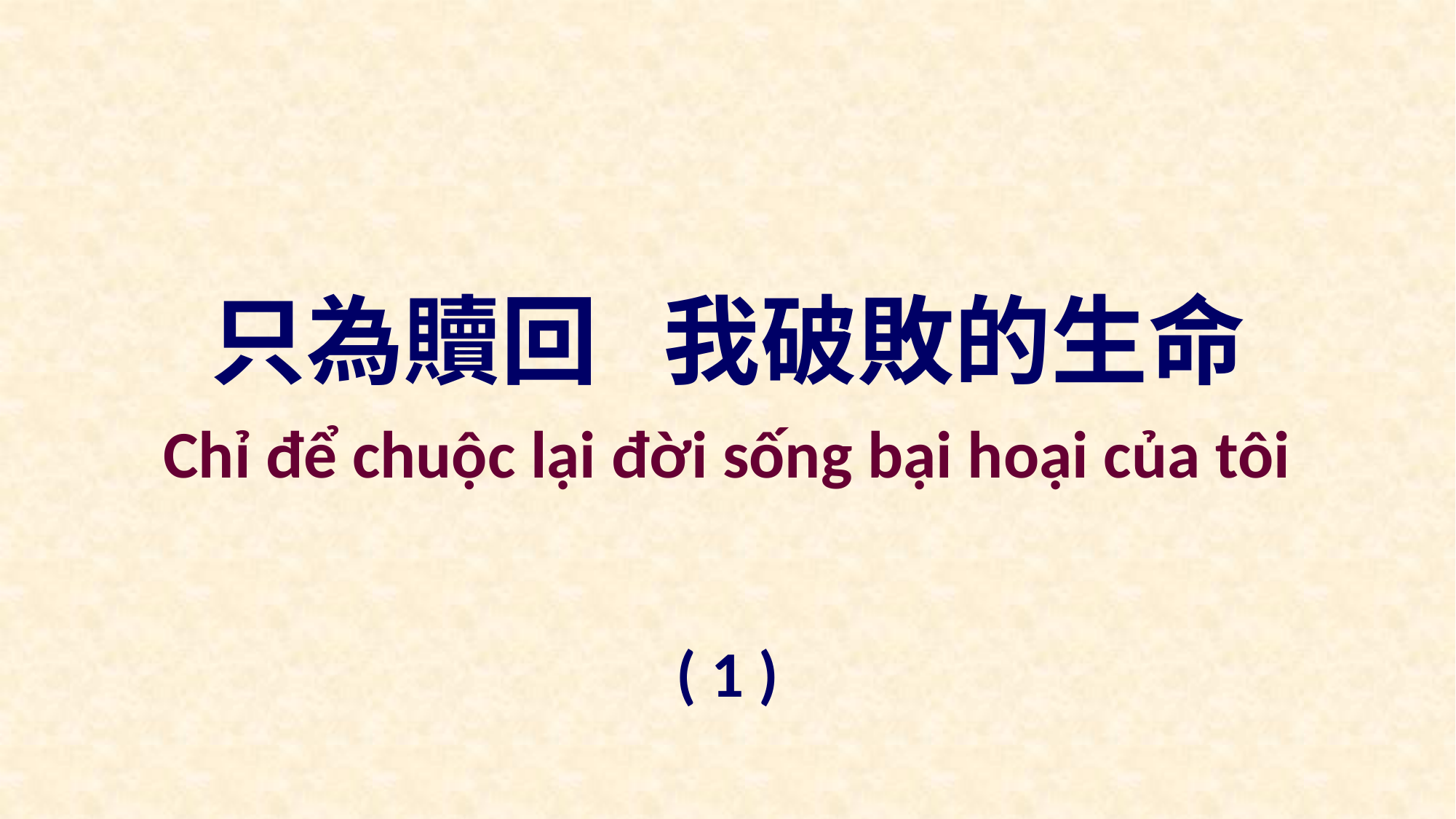

只為贖回   我破敗的生命
Chỉ để chuộc lại đời sống bại hoại của tôi
( 1 )